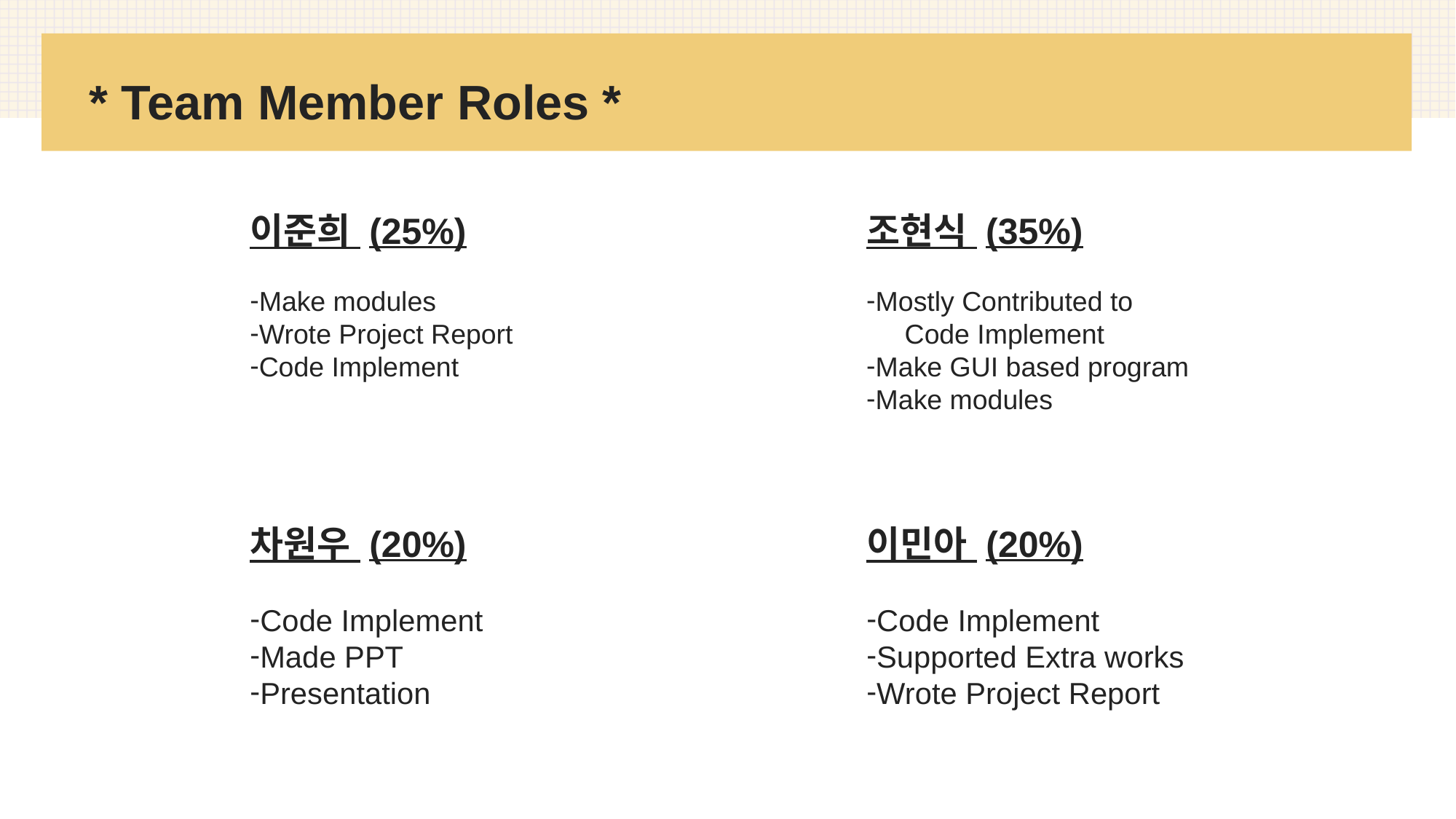

# * Team Member Roles *
이준희 (25%)

Make modules
Wrote Project Report
Code Implement

조현식 (35%)

Mostly Contributed to
     Code Implement
Make GUI based program
Make modules
차원우 (20%)

Code Implement
Made PPT
Presentation
이민아 (20%)

Code Implement
Supported Extra works
Wrote Project Report